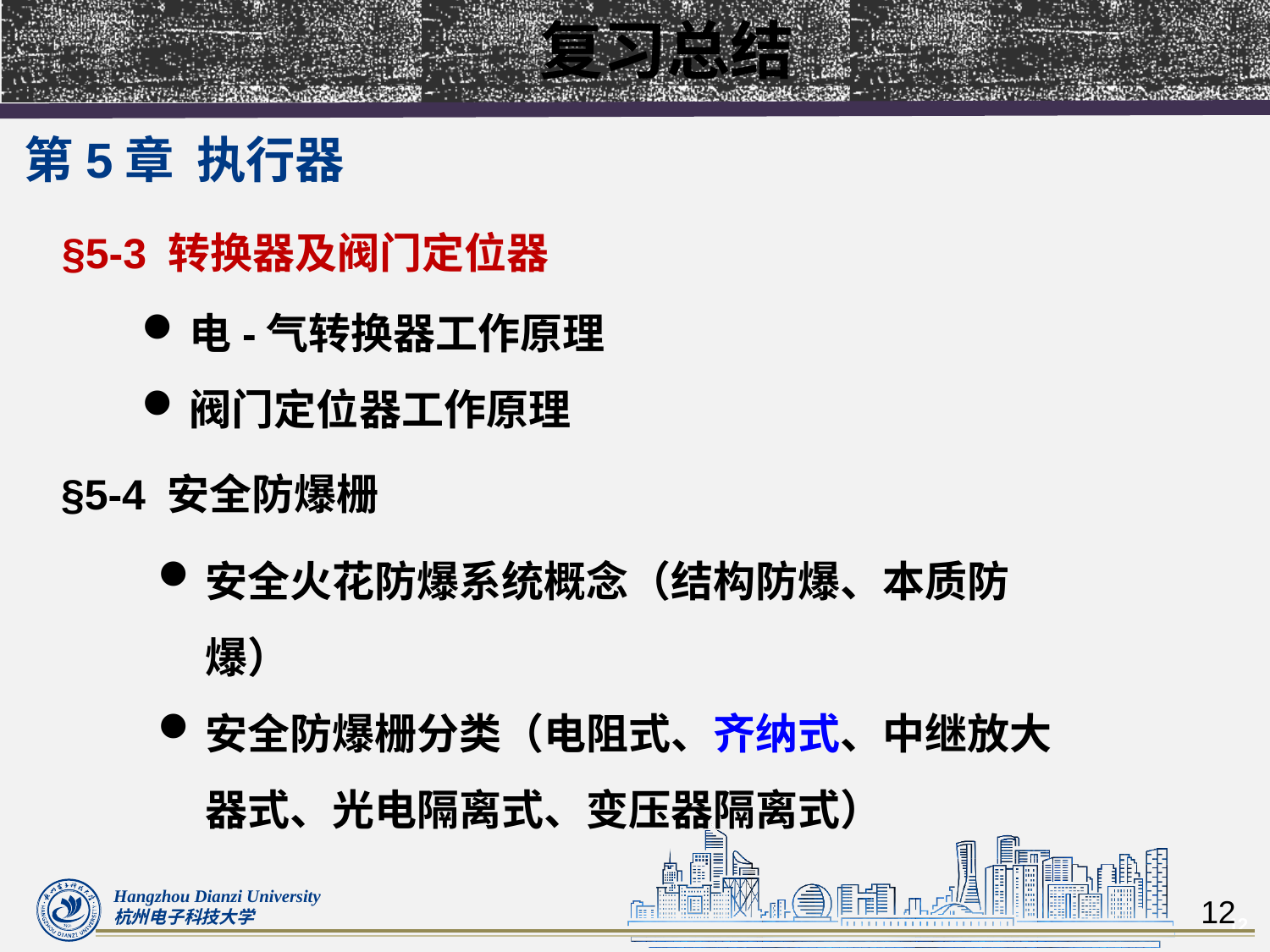

复习总结
第5章  执行器
§5-3 转换器及阀门定位器
电-气转换器工作原理
阀门定位器工作原理
§5-4 安全防爆栅
安全火花防爆系统概念（结构防爆、本质防爆）
安全防爆栅分类（电阻式、齐纳式、中继放大器式、光电隔离式、变压器隔离式）
12